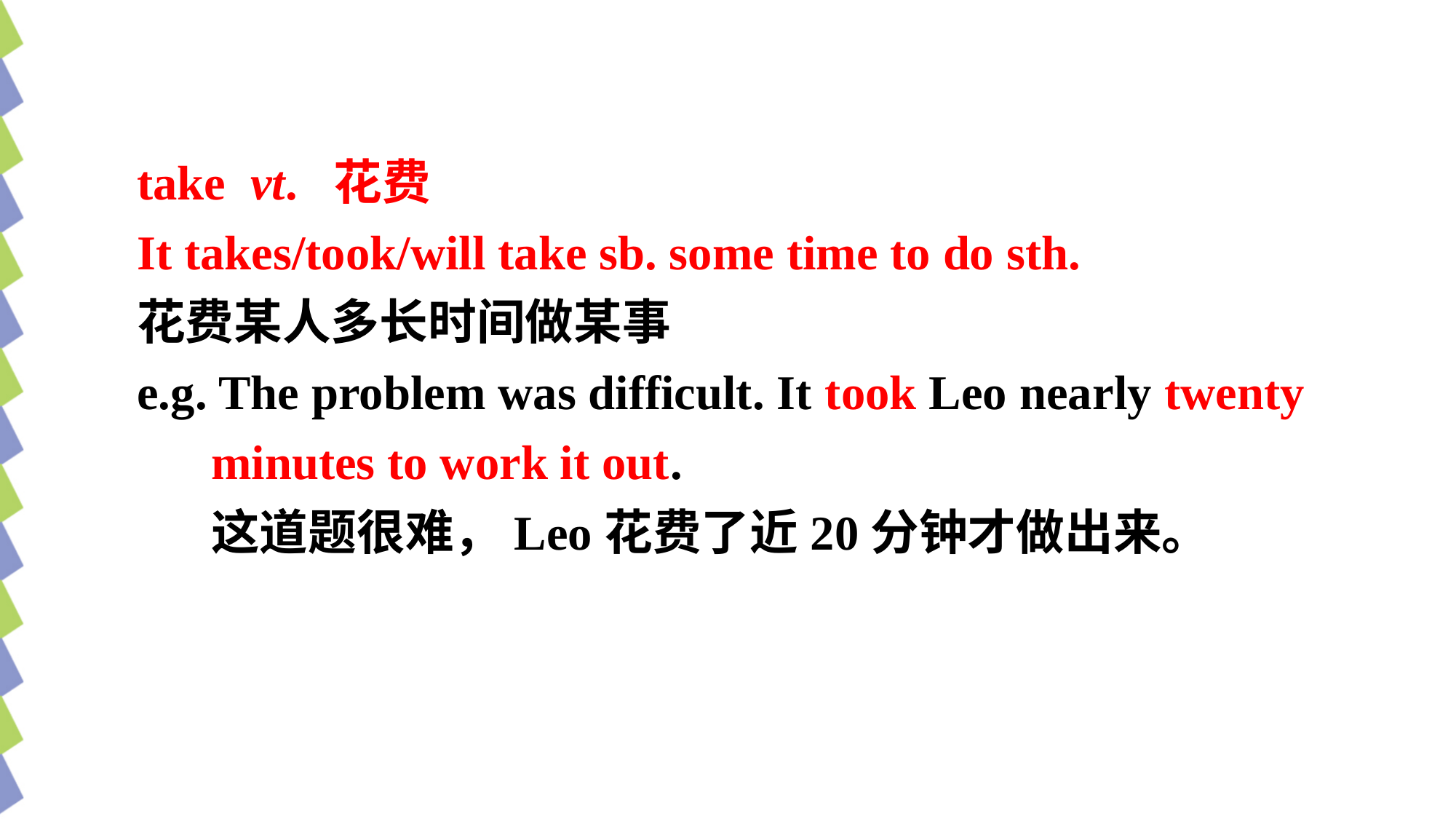

take  vt.  花费
It takes/took/will take sb. some time to do sth.
花费某人多长时间做某事
e.g. The problem was difficult. It took Leo nearly twenty minutes to work it out.
这道题很难，Leo花费了近20分钟才做出来。